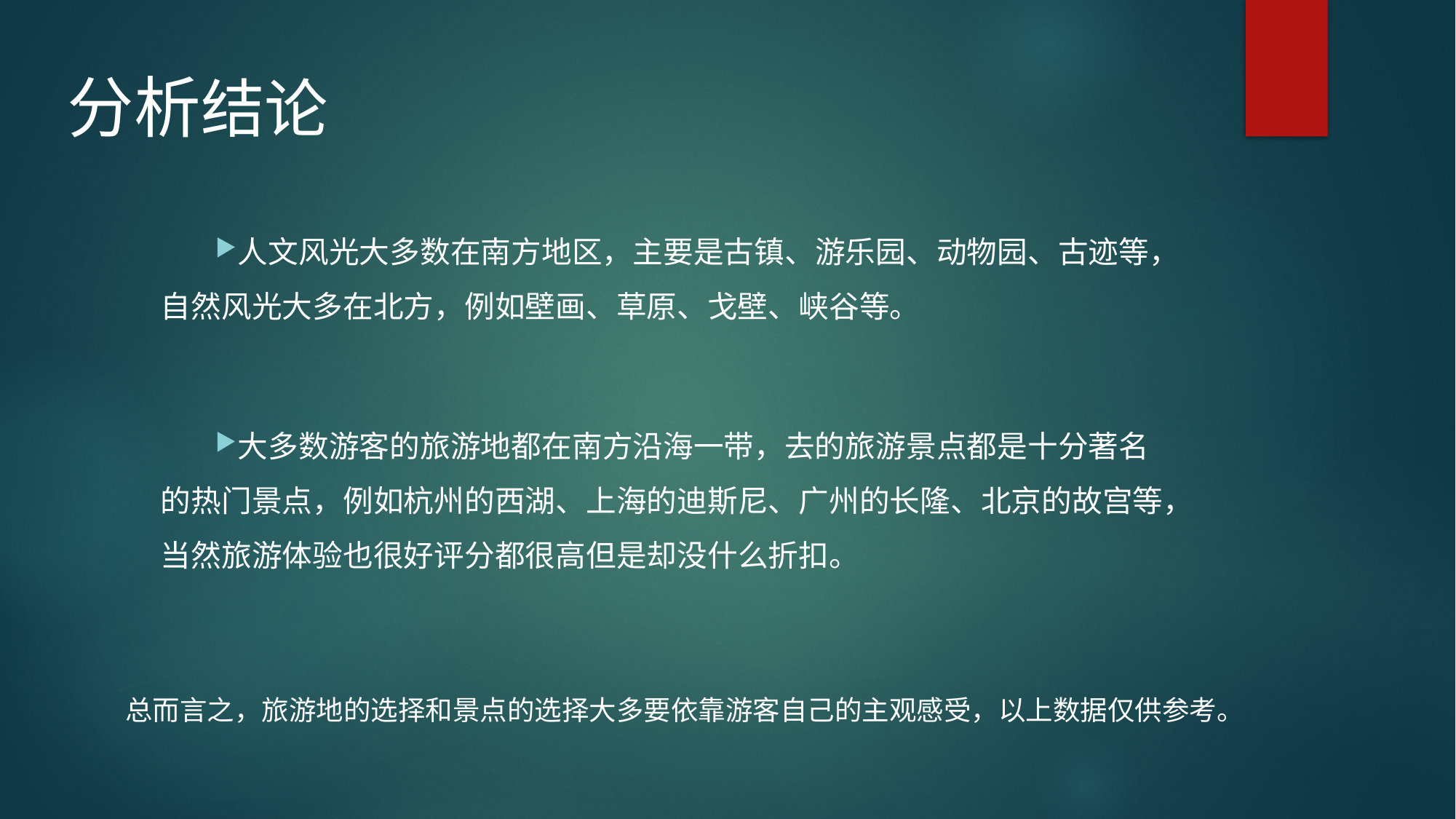

分析结论
人文风光大多数在南方地区，主要是古镇、游乐园、动物园、古迹等，自然风光大多在北方，例如壁画、草原、戈壁、峡谷等。

大多数游客的旅游地都在南方沿海一带，去的旅游景点都是十分著名的热门景点，例如杭州的西湖、上海的迪斯尼、广州的长隆、北京的故宫等，当然旅游体验也很好评分都很高但是却没什么折扣。

总而言之，旅游地的选择和景点的选择大多要依靠游客自己的主观感受，以上数据仅供参考。